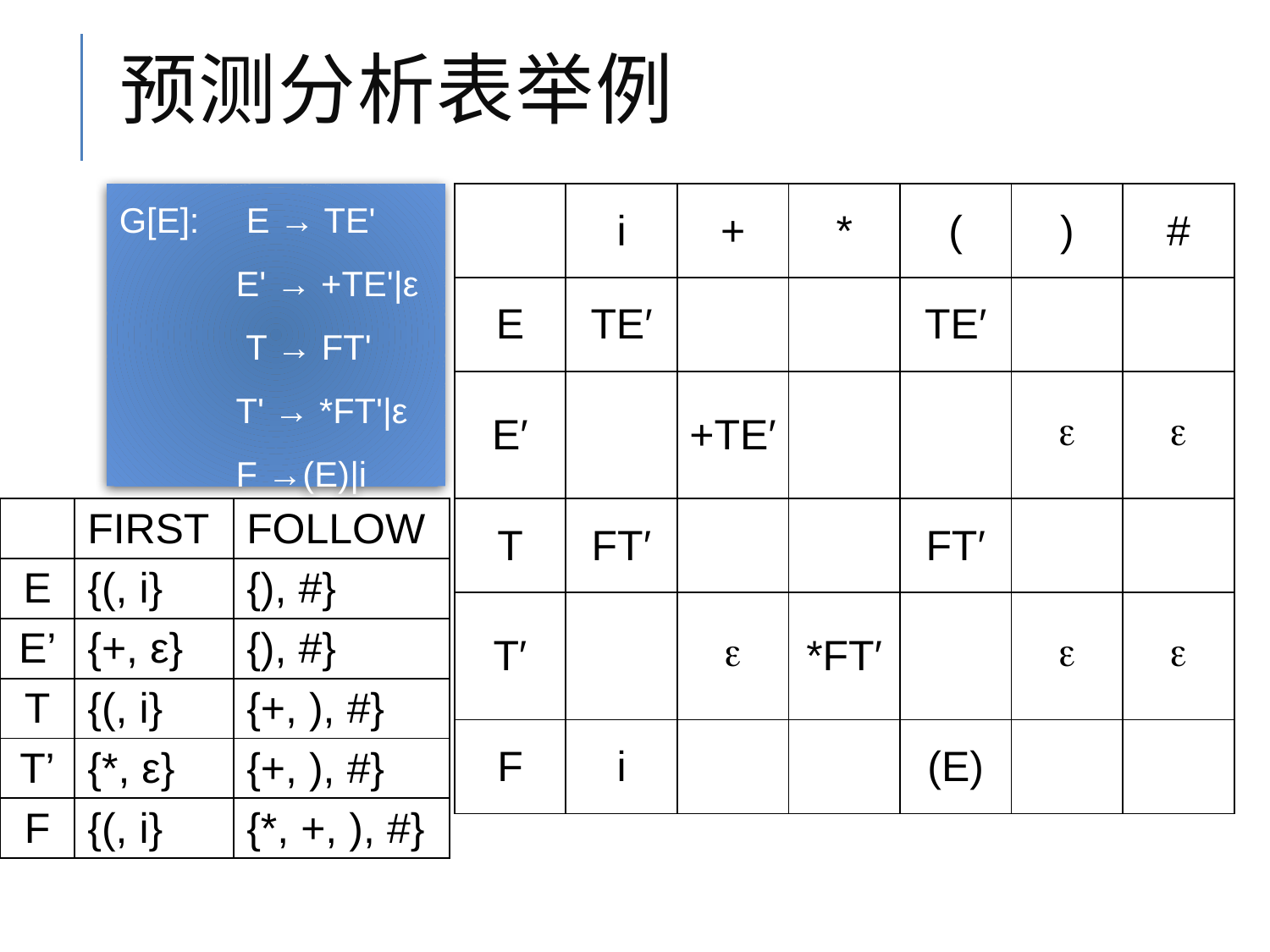

# 预测分析表举例
|  | i | + | \* | ( | ) | # |
| --- | --- | --- | --- | --- | --- | --- |
| E | TE′ |  |  | TE′ |  |  |
| E′ |  | +TE′ |  |  | ε | ε |
| T | FT′ |  |  | FT′ |  |  |
| T′ |  | ε | \*FT′ |  | ε | ε |
| F | i |  |  | (E) |  |  |
G[E]:	E → TE'
            E' → +TE'|ε
             T → FT'
            T' → *FT'|ε
            F →(E)|i
|  | FIRST | FOLLOW |
| --- | --- | --- |
| E | {(, i} | {), #} |
| E’ | {+, ε} | {), #} |
| T | {(, i} | {+, ), #} |
| T’ | {\*, ε} | {+, ), #} |
| F | {(, i} | {\*, +, ), #} |
58